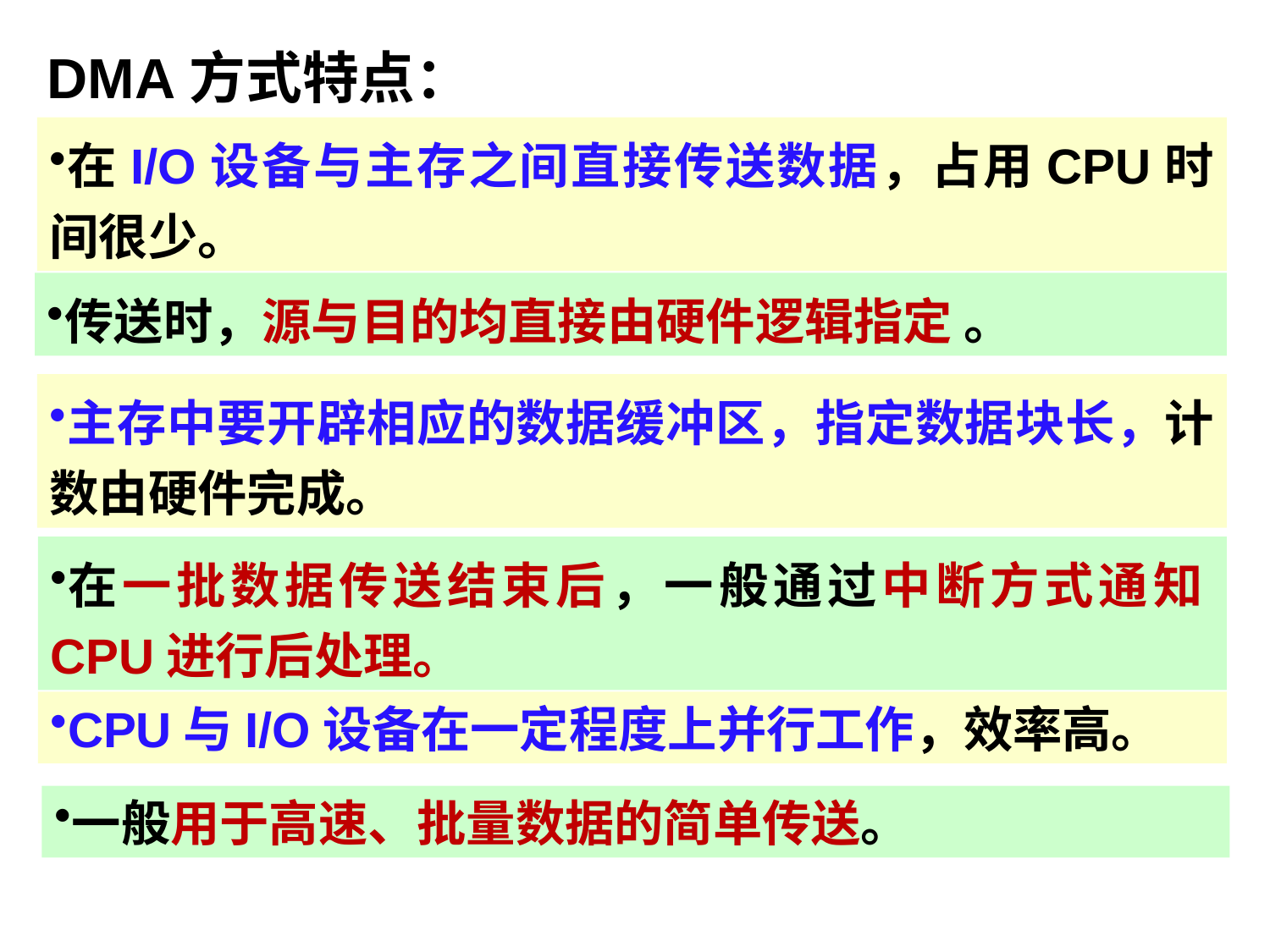

DMA方式特点：
在I/O设备与主存之间直接传送数据，占用CPU时间很少。
传送时，源与目的均直接由硬件逻辑指定 。
主存中要开辟相应的数据缓冲区，指定数据块长，计数由硬件完成。
在一批数据传送结束后，一般通过中断方式通知CPU进行后处理。
CPU与I/O设备在一定程度上并行工作，效率高。
一般用于高速、批量数据的简单传送。
93